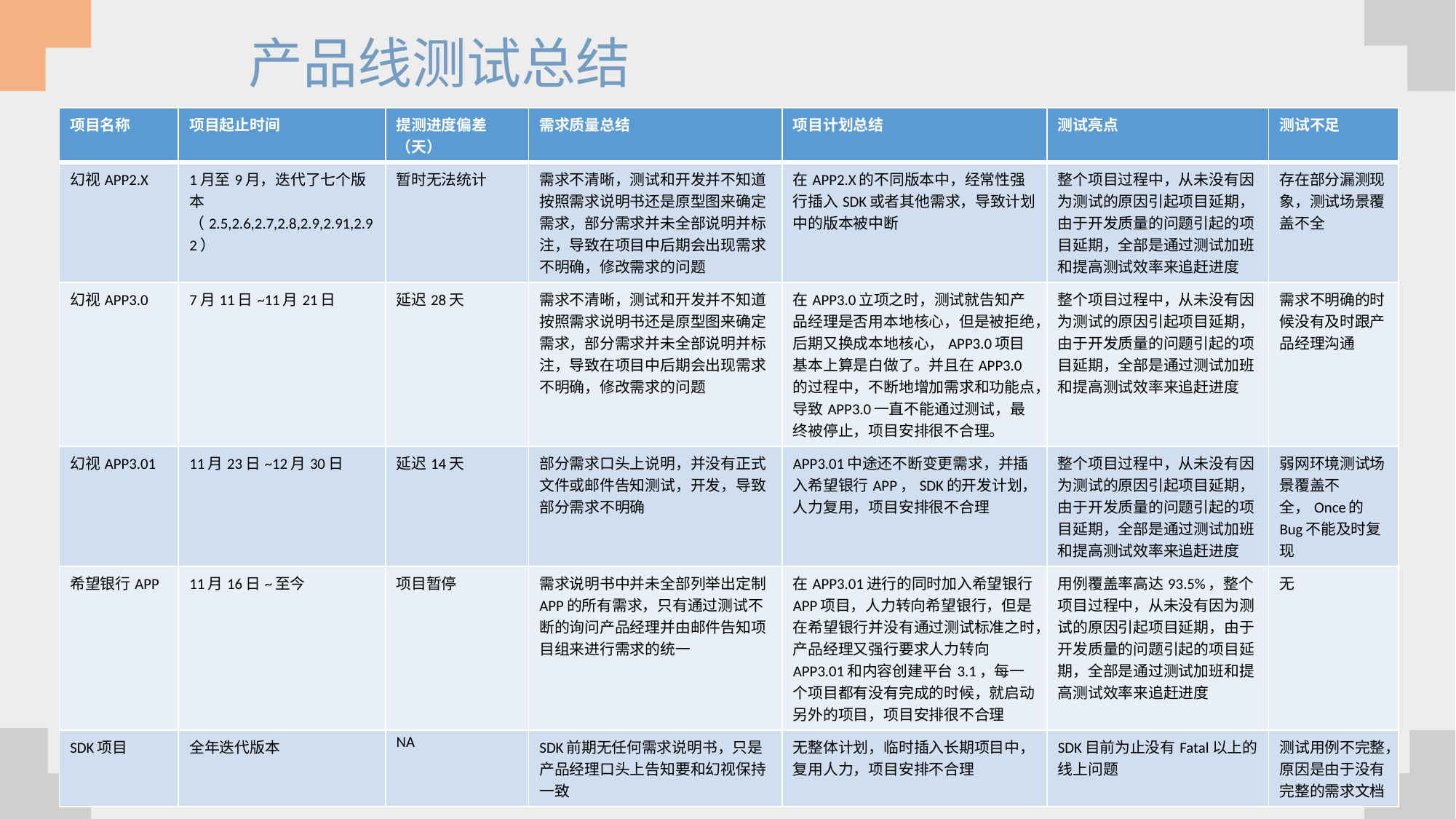

产品线测试总结
| 项目名称 | 项目起止时间 | 提测进度偏差（天） | 需求质量总结 | 项目计划总结 | 测试亮点 | 测试不足 |
| --- | --- | --- | --- | --- | --- | --- |
| 幻视APP2.X | 1月至9月，迭代了七个版本（2.5,2.6,2.7,2.8,2.9,2.91,2.92） | 暂时无法统计 | 需求不清晰，测试和开发并不知道按照需求说明书还是原型图来确定需求，部分需求并未全部说明并标注，导致在项目中后期会出现需求不明确，修改需求的问题 | 在APP2.X的不同版本中，经常性强行插入SDK或者其他需求，导致计划中的版本被中断 | 整个项目过程中，从未没有因为测试的原因引起项目延期，由于开发质量的问题引起的项目延期，全部是通过测试加班和提高测试效率来追赶进度 | 存在部分漏测现象，测试场景覆盖不全 |
| 幻视APP3.0 | 7月11日~11月21日 | 延迟28天 | 需求不清晰，测试和开发并不知道按照需求说明书还是原型图来确定需求，部分需求并未全部说明并标注，导致在项目中后期会出现需求不明确，修改需求的问题 | 在APP3.0立项之时，测试就告知产品经理是否用本地核心，但是被拒绝，后期又换成本地核心，APP3.0项目基本上算是白做了。并且在APP3.0的过程中，不断地增加需求和功能点，导致APP3.0一直不能通过测试，最终被停止，项目安排很不合理。 | 整个项目过程中，从未没有因为测试的原因引起项目延期，由于开发质量的问题引起的项目延期，全部是通过测试加班和提高测试效率来追赶进度 | 需求不明确的时候没有及时跟产品经理沟通 |
| 幻视APP3.01 | 11月23日~12月30日 | 延迟14天 | 部分需求口头上说明，并没有正式文件或邮件告知测试，开发，导致部分需求不明确 | APP3.01中途还不断变更需求，并插入希望银行APP，SDK的开发计划，人力复用，项目安排很不合理 | 整个项目过程中，从未没有因为测试的原因引起项目延期，由于开发质量的问题引起的项目延期，全部是通过测试加班和提高测试效率来追赶进度 | 弱网环境测试场景覆盖不全，Once的Bug不能及时复现 |
| 希望银行APP | 11月16日~至今 | 项目暂停 | 需求说明书中并未全部列举出定制APP的所有需求，只有通过测试不断的询问产品经理并由邮件告知项目组来进行需求的统一 | 在APP3.01进行的同时加入希望银行APP项目，人力转向希望银行，但是在希望银行并没有通过测试标准之时，产品经理又强行要求人力转向APP3.01和内容创建平台3.1，每一个项目都有没有完成的时候，就启动另外的项目，项目安排很不合理 | 用例覆盖率高达93.5%，整个项目过程中，从未没有因为测试的原因引起项目延期，由于开发质量的问题引起的项目延期，全部是通过测试加班和提高测试效率来追赶进度 | 无 |
| SDK项目 | 全年迭代版本 | NA | SDK前期无任何需求说明书，只是产品经理口头上告知要和幻视保持一致 | 无整体计划，临时插入长期项目中，复用人力，项目安排不合理 | SDK目前为止没有Fatal以上的线上问题 | 测试用例不完整，原因是由于没有完整的需求文档 |